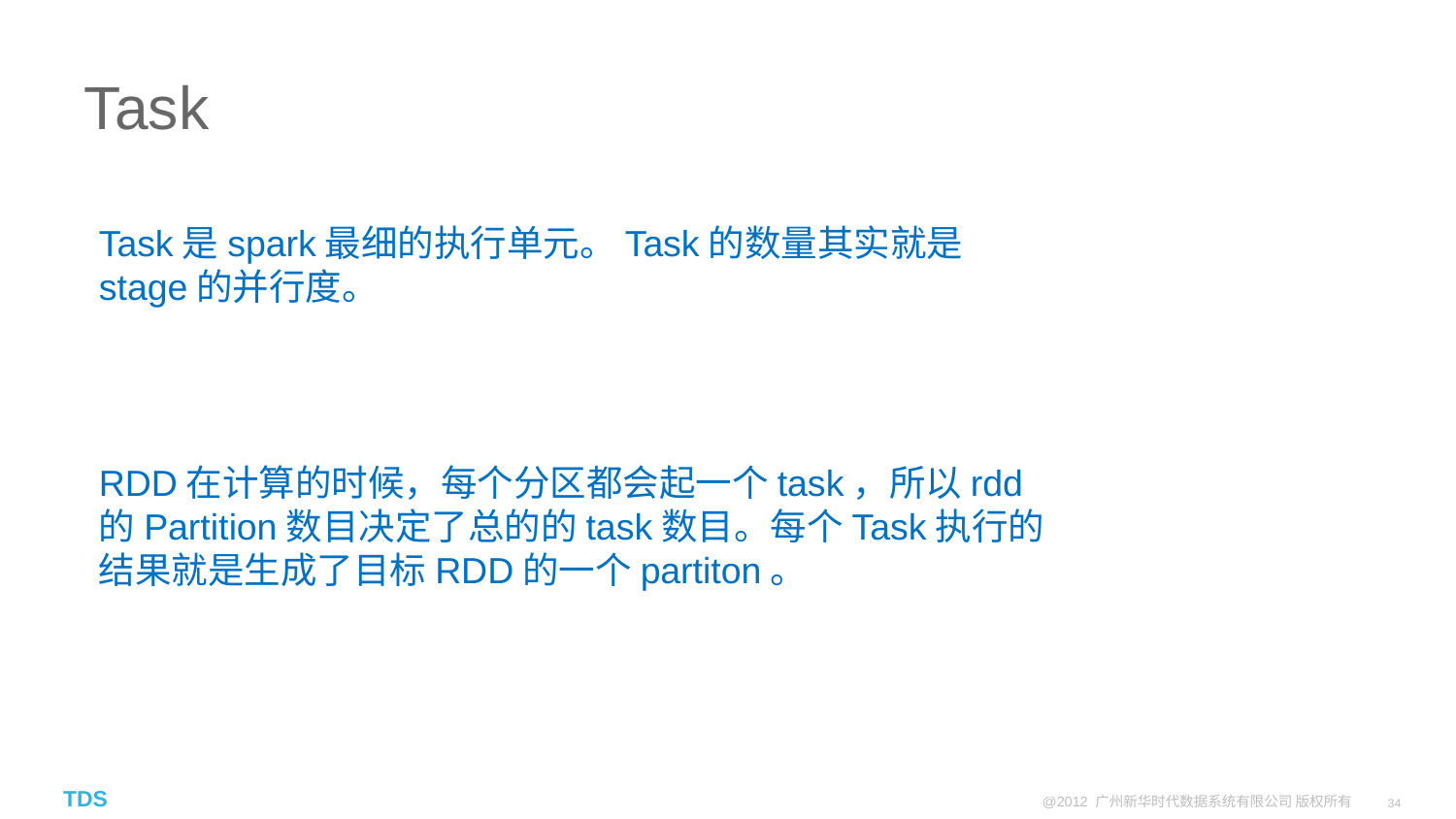

# Task

Task是spark最细的执行单元。Task的数量其实就是stage的并行度。
RDD在计算的时候，每个分区都会起一个task，所以rdd的Partition数目决定了总的的task数目。每个Task执行的结果就是生成了目标RDD的一个partiton。